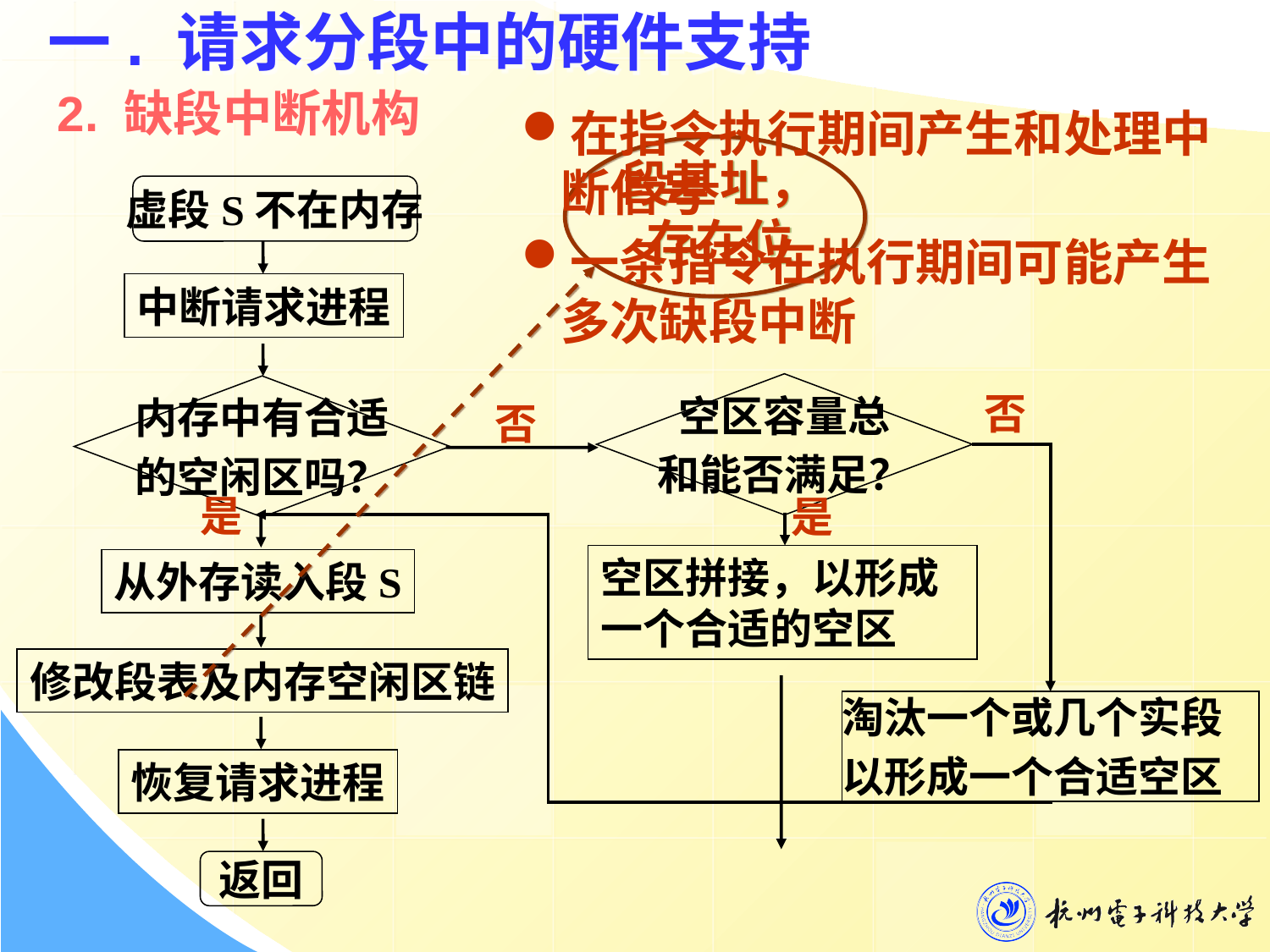

# 一. 请求分段中的硬件支持
2. 缺段中断机构
在指令执行期间产生和处理中断信号
一条指令在执行期间可能产生多次缺段中断

段基址，存在位
虚段S不在内存

中断请求进程

空区容量总
和能否满足？
内存中有合适
的空闲区吗？
否
否

是
是

空区拼接，以形成一个合适的空区
从外存读入段S

修改段表及内存空闲区链

淘汰一个或几个实段
以形成一个合适空区

恢复请求进程

返回